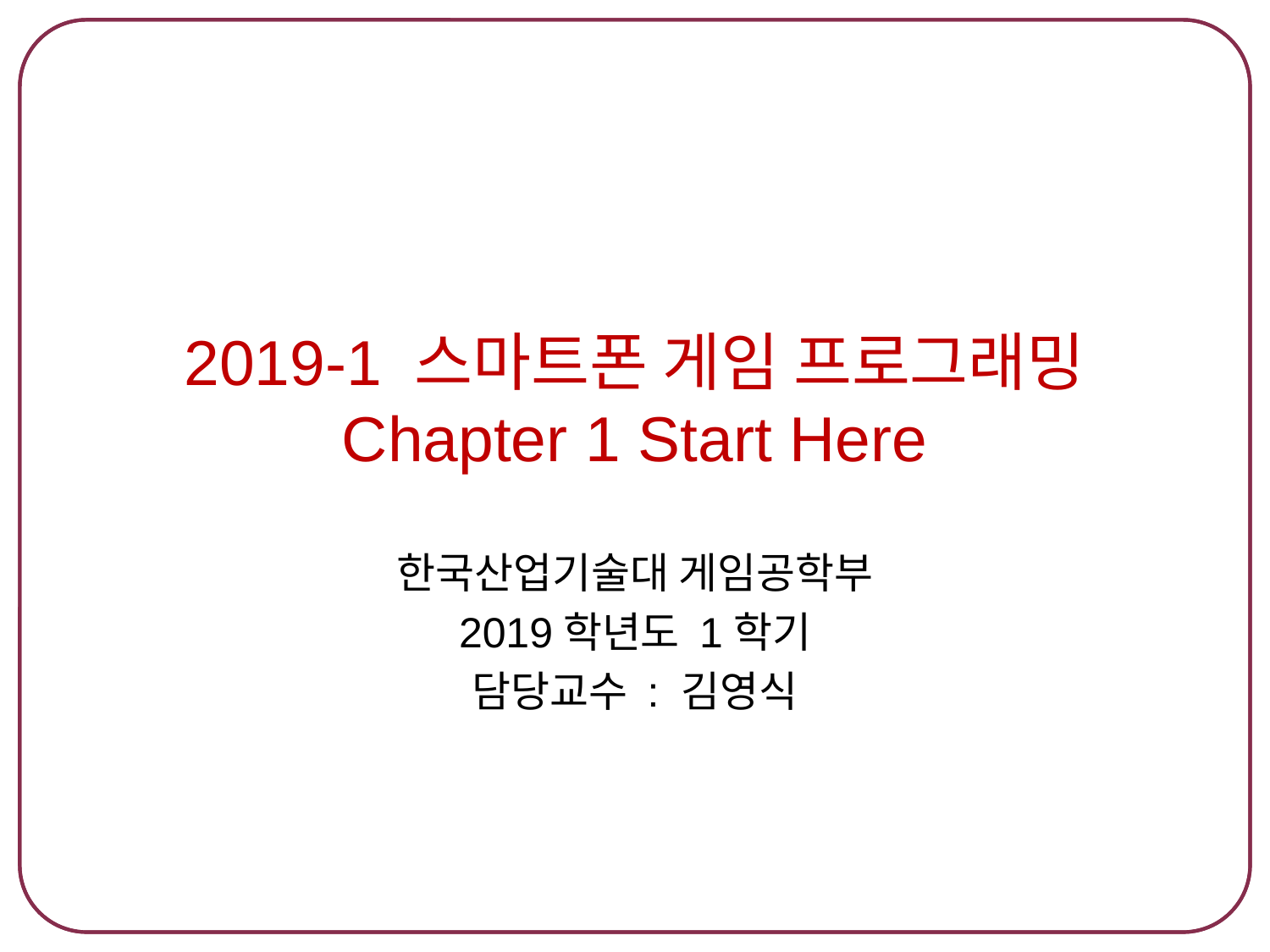

# 2019-1 스마트폰 게임 프로그래밍 Chapter 1 Start Here
한국산업기술대 게임공학부
2019학년도 1학기
담당교수 : 김영식